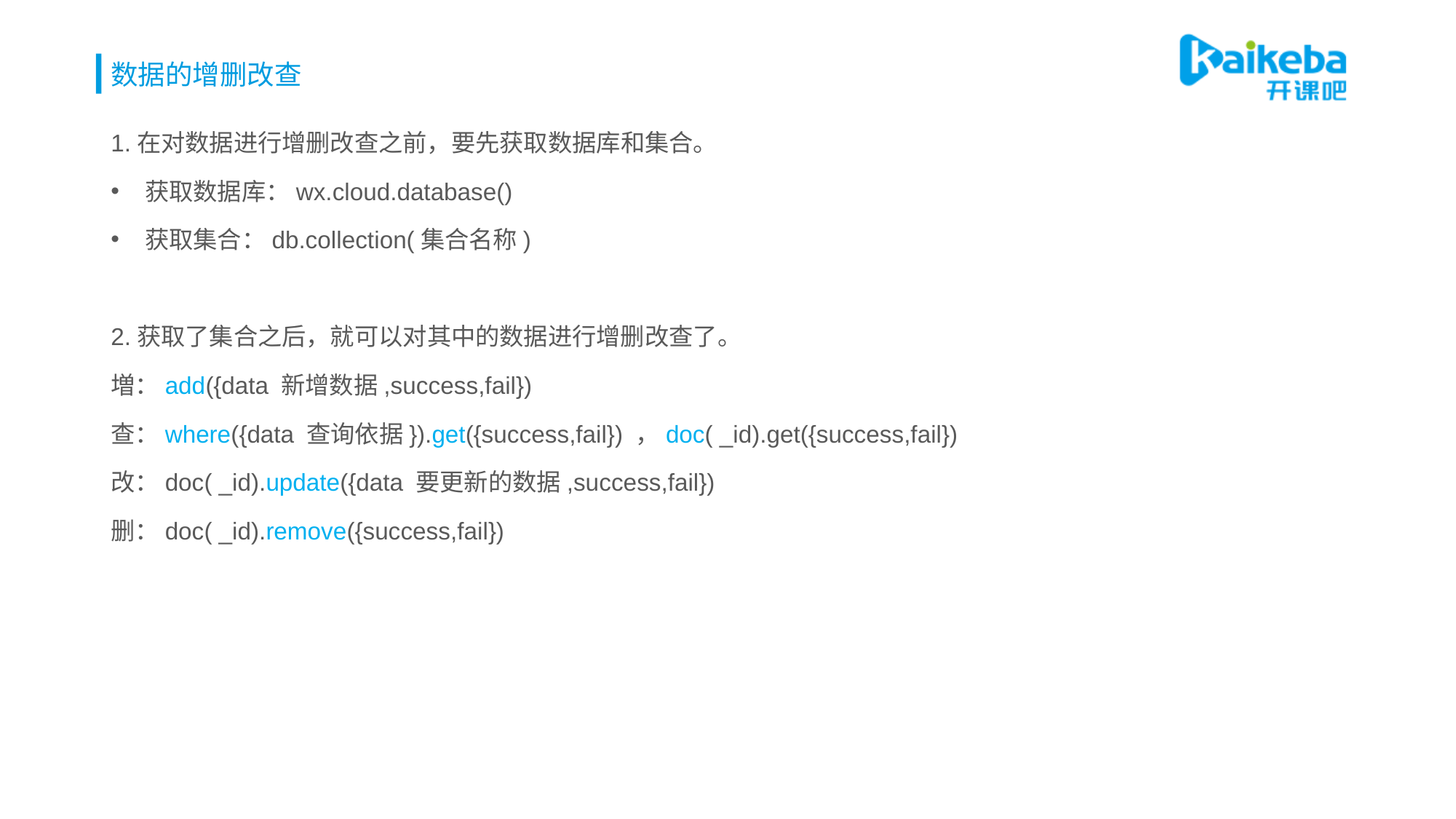

# 数据的增删改查
1.在对数据进行增删改查之前，要先获取数据库和集合。
获取数据库：wx.cloud.database()
获取集合：db.collection(集合名称)

2.获取了集合之后，就可以对其中的数据进行增删改查了。
増：add({data 新增数据,success,fail})
查：where({data 查询依据}).get({success,fail}) ，doc( _id).get({success,fail})
改：doc( _id).update({data 要更新的数据,success,fail})
删：doc( _id).remove({success,fail})